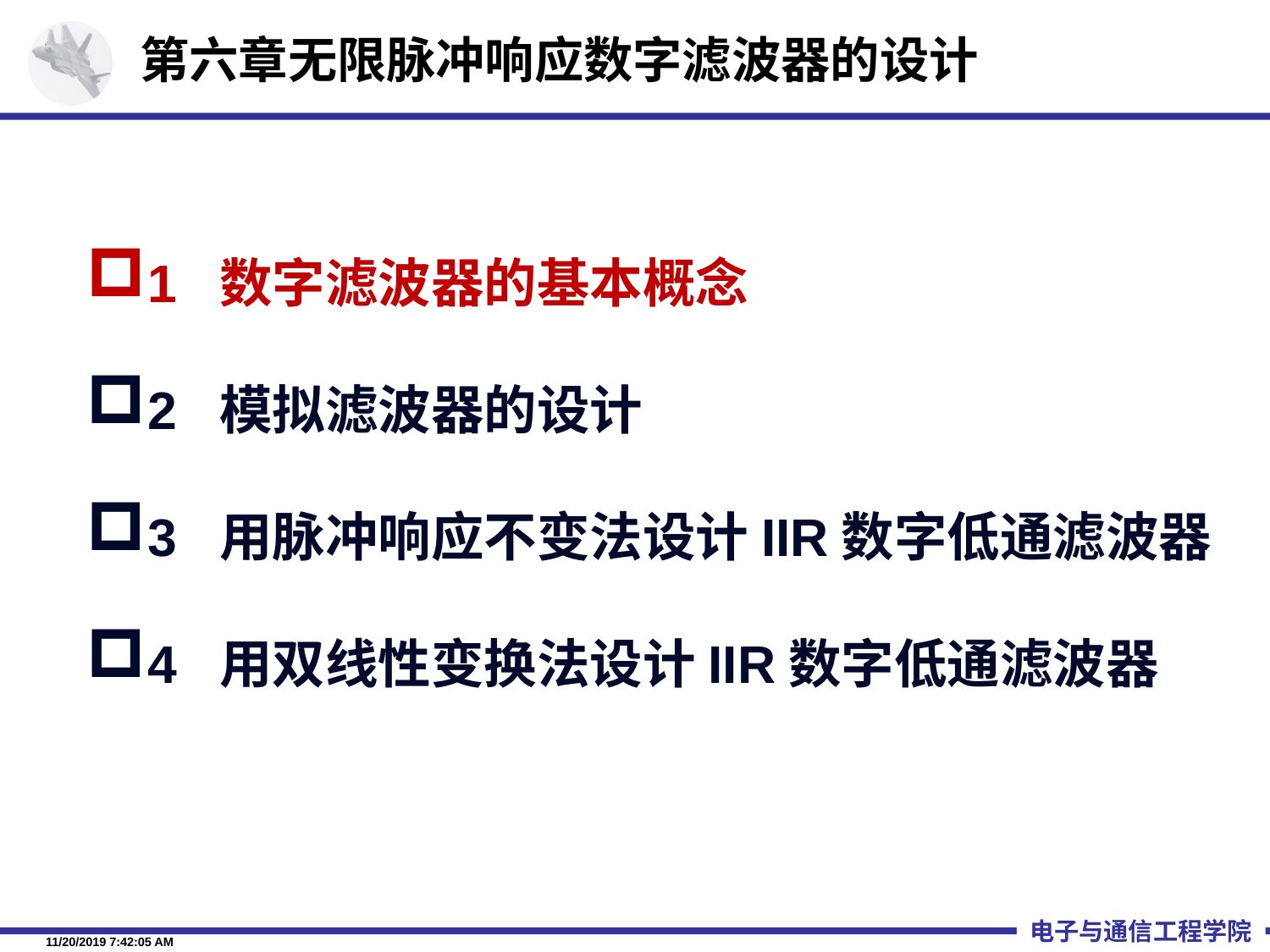

# 第六章无限脉冲响应数字滤波器的设计
1  数字滤波器的基本概念
2  模拟滤波器的设计
3  用脉冲响应不变法设计IIR数字低通滤波器
4  用双线性变换法设计IIR数字低通滤波器